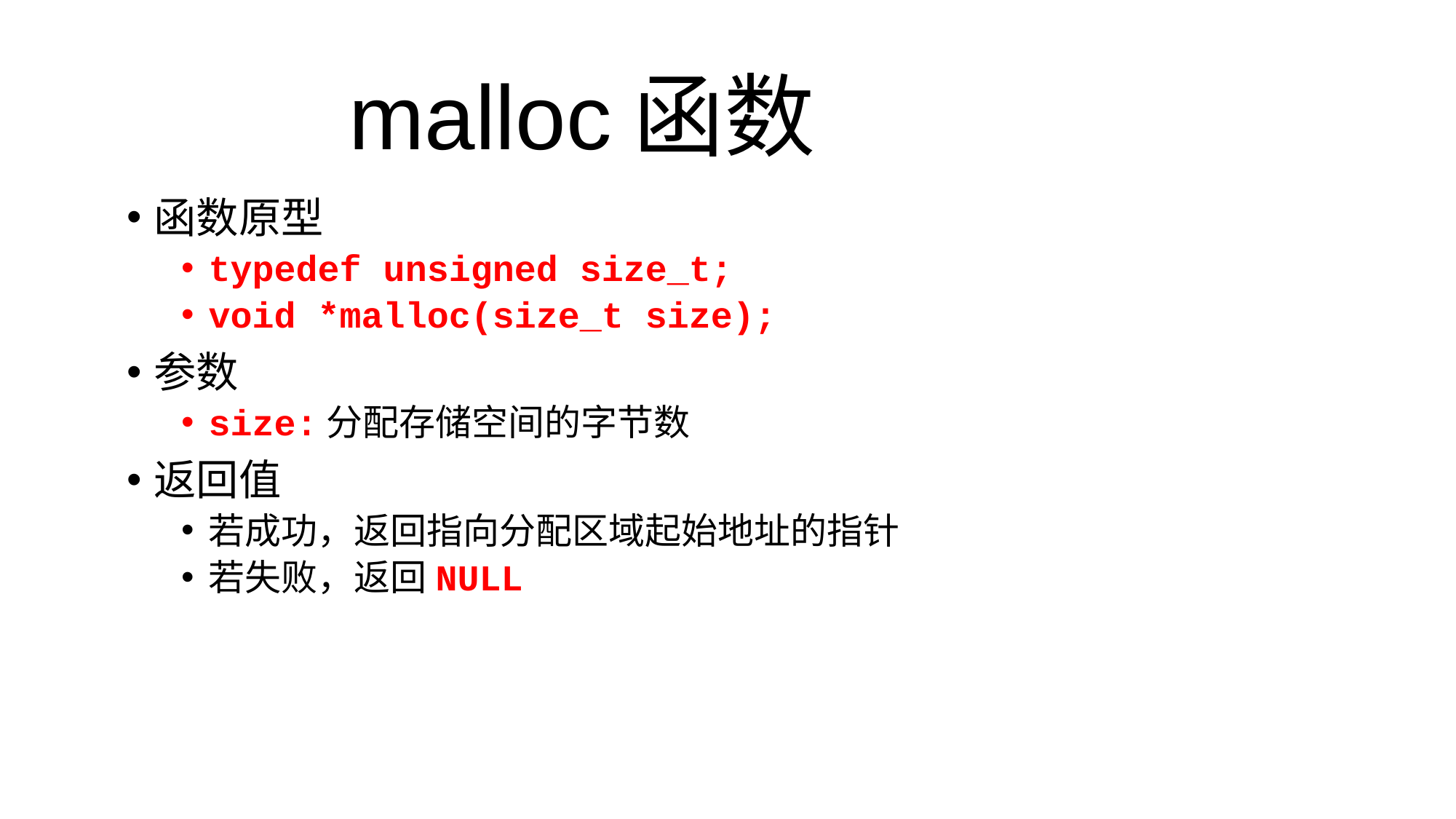

malloc函数
函数原型
typedef unsigned size_t;
void *malloc(size_t size);
参数
size:分配存储空间的字节数
返回值
若成功，返回指向分配区域起始地址的指针
若失败，返回NULL